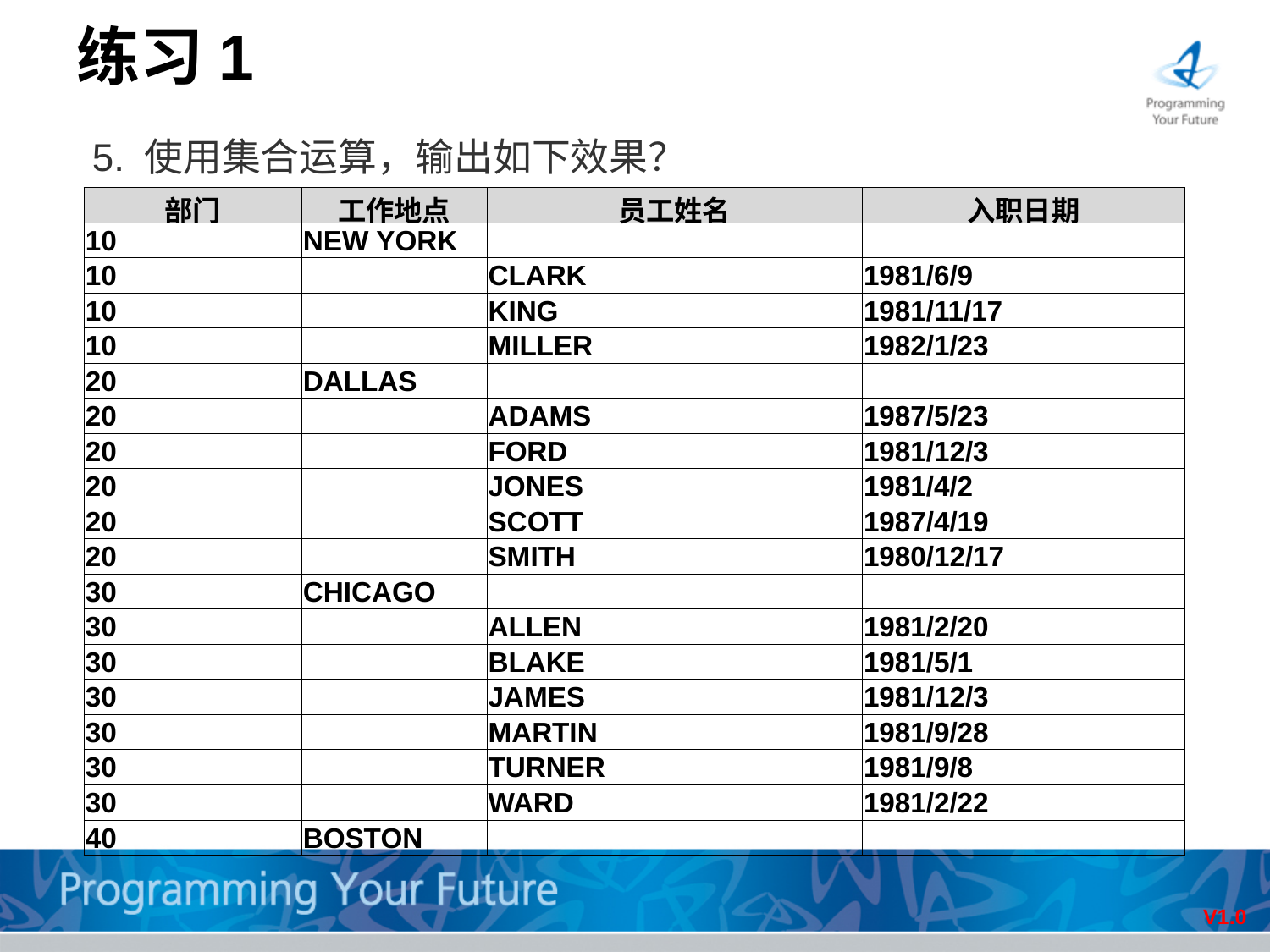

# 练习1
5. 使用集合运算，输出如下效果？
| 部门 | 工作地点 | 员工姓名 | 入职日期 |
| --- | --- | --- | --- |
| 10 | NEW YORK |  |  |
| 10 |  | CLARK | 1981/6/9 |
| 10 |  | KING | 1981/11/17 |
| 10 |  | MILLER | 1982/1/23 |
| 20 | DALLAS |  |  |
| 20 |  | ADAMS | 1987/5/23 |
| 20 |  | FORD | 1981/12/3 |
| 20 |  | JONES | 1981/4/2 |
| 20 |  | SCOTT | 1987/4/19 |
| 20 |  | SMITH | 1980/12/17 |
| 30 | CHICAGO |  |  |
| 30 |  | ALLEN | 1981/2/20 |
| 30 |  | BLAKE | 1981/5/1 |
| 30 |  | JAMES | 1981/12/3 |
| 30 |  | MARTIN | 1981/9/28 |
| 30 |  | TURNER | 1981/9/8 |
| 30 |  | WARD | 1981/2/22 |
| 40 | BOSTON |  |  |